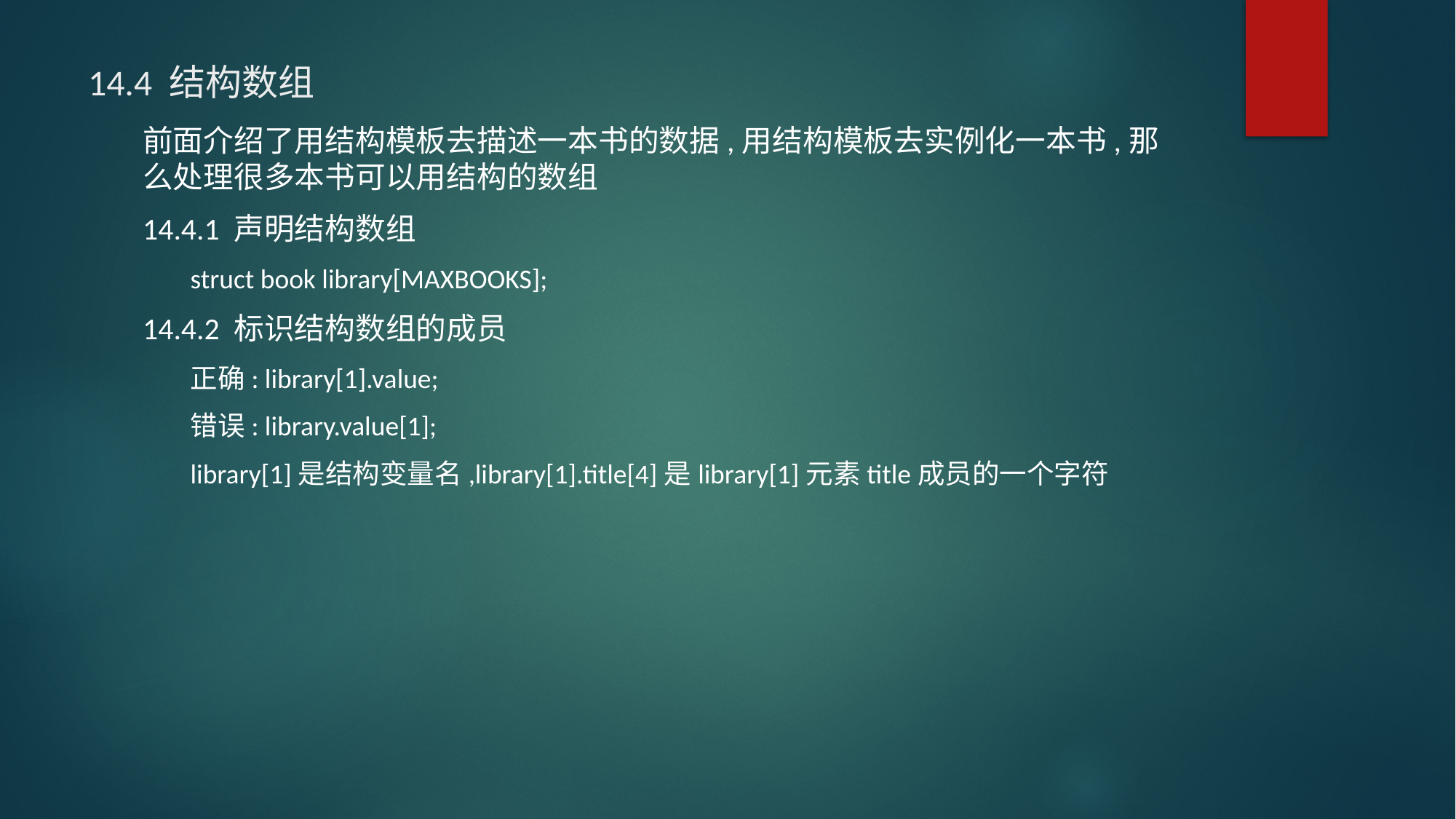

# 14.4 结构数组
前面介绍了用结构模板去描述一本书的数据,用结构模板去实例化一本书,那么处理很多本书可以用结构的数组
14.4.1 声明结构数组
struct book library[MAXBOOKS];
14.4.2 标识结构数组的成员
正确: library[1].value;
错误: library.value[1];
library[1]是结构变量名,library[1].title[4]是library[1]元素title成员的一个字符